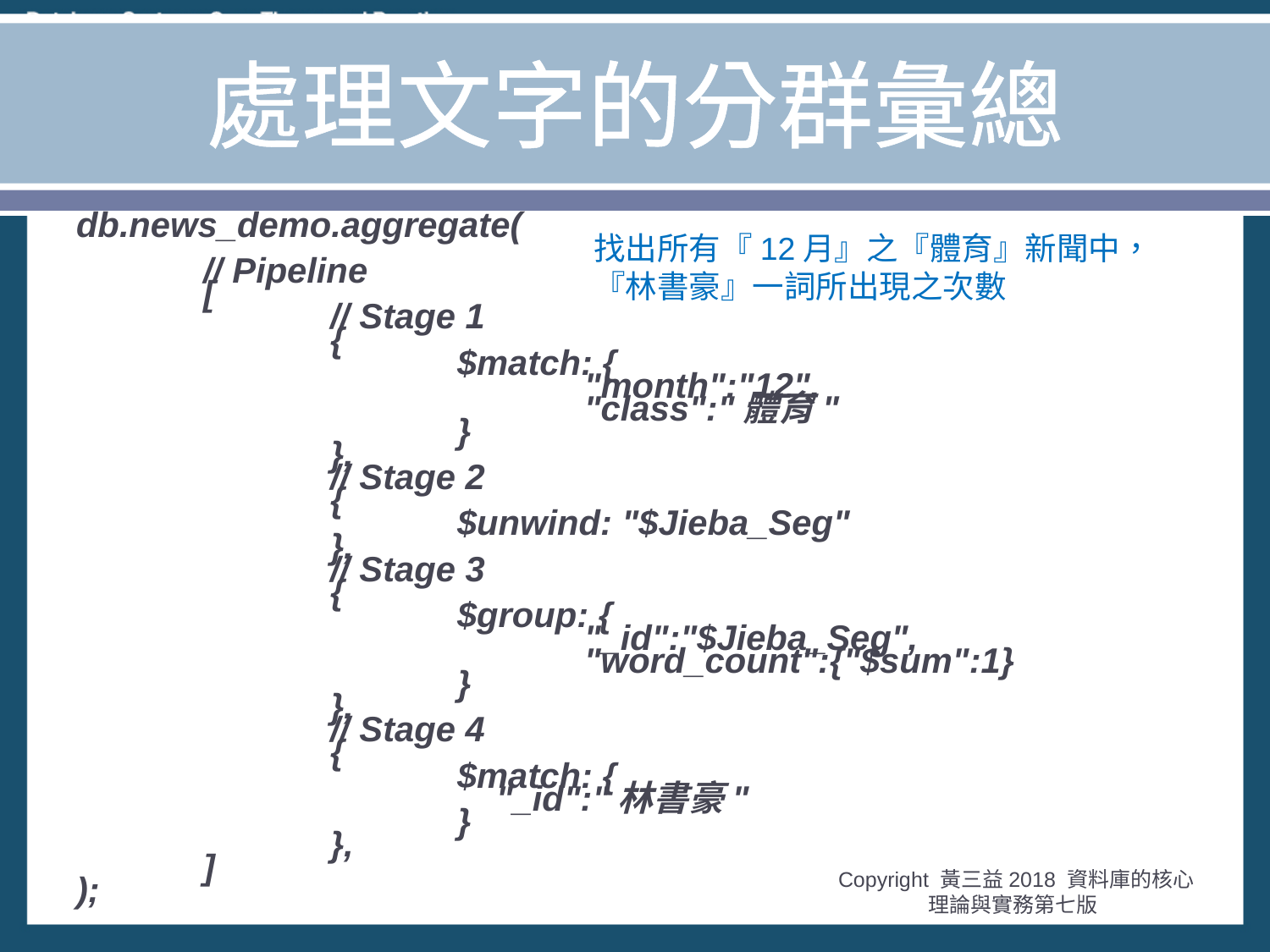

# 處理文字的分群彙總
db.news_demo.aggregate(

	// Pipeline
	[
		// Stage 1
		{
			$match: {
				"month":"12",
				"class":"體育"
			}
		},
		// Stage 2
		{
			$unwind: "$Jieba_Seg"
		},
		// Stage 3
		{
			$group: {
				"_id":"$Jieba_Seg",
				"word_count":{"$sum":1}
			}
		},
		// Stage 4
		{
			$match: {
			    "_id":"林書豪"
			}
		},
	]
);

找出所有『12月』之『體育』新聞中，
『林書豪』一詞所出現之次數
Copyright 黃三益2018 資料庫的核心理論與實務第七版